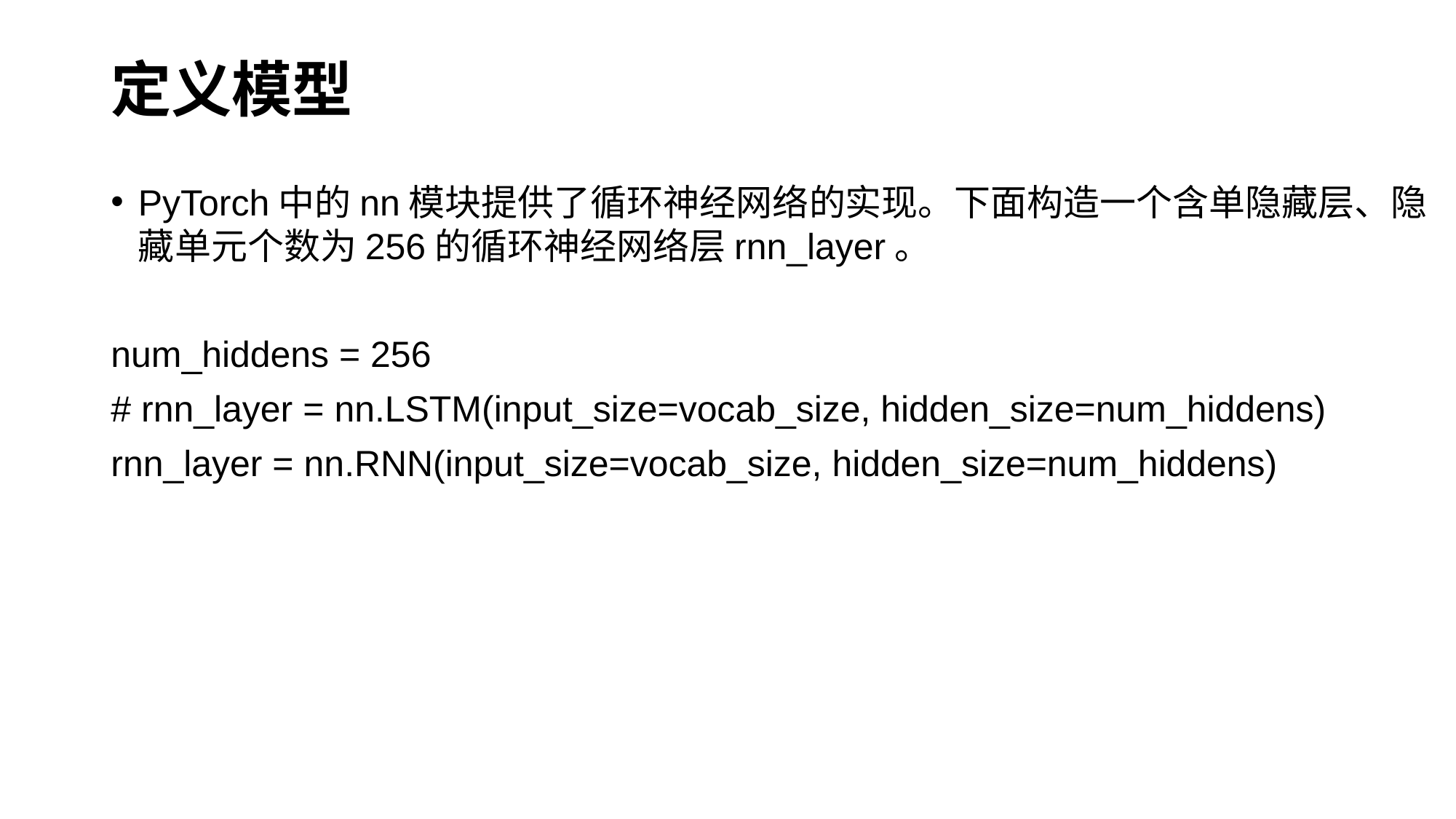

# 定义模型
PyTorch中的nn模块提供了循环神经网络的实现。下面构造一个含单隐藏层、隐藏单元个数为256的循环神经网络层rnn_layer。

num_hiddens = 256
# rnn_layer = nn.LSTM(input_size=vocab_size, hidden_size=num_hiddens)
rnn_layer = nn.RNN(input_size=vocab_size, hidden_size=num_hiddens)